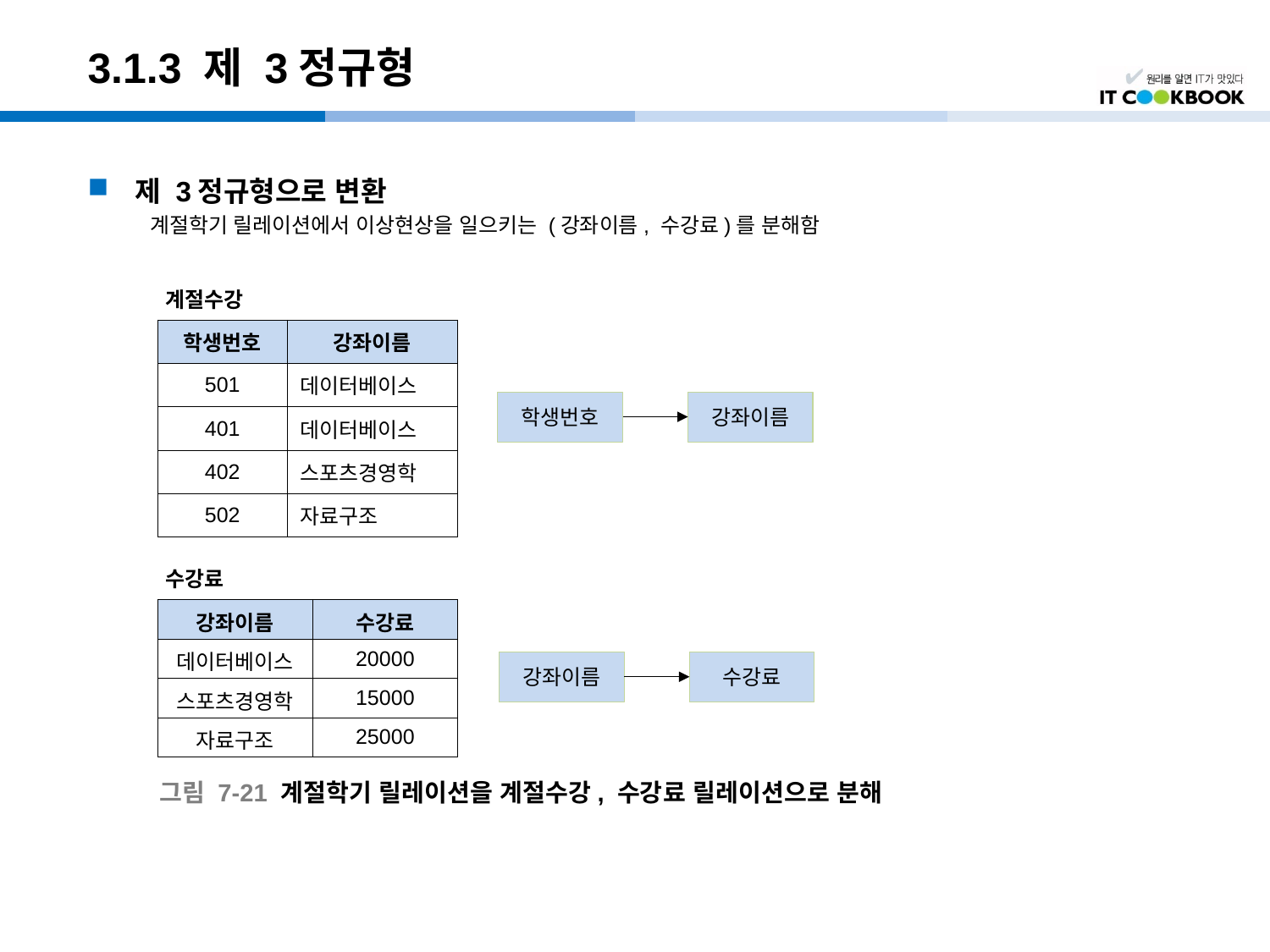

# 3.1.3 제 3정규형
제 3정규형으로 변환
	계절학기 릴레이션에서 이상현상을 일으키는 (강좌이름, 수강료)를 분해함

계절수강
| 학생번호 | 강좌이름 |
| --- | --- |
| 501 | 데이터베이스 |
| 401 | 데이터베이스 |
| 402 | 스포츠경영학 |
| 502 | 자료구조 |
학생번호
강좌이름
수강료
| 강좌이름 | 수강료 |
| --- | --- |
| 데이터베이스 | 20000 |
| 스포츠경영학 | 15000 |
| 자료구조 | 25000 |
강좌이름
수강료
그림 7-21 계절학기 릴레이션을 계절수강, 수강료 릴레이션으로 분해